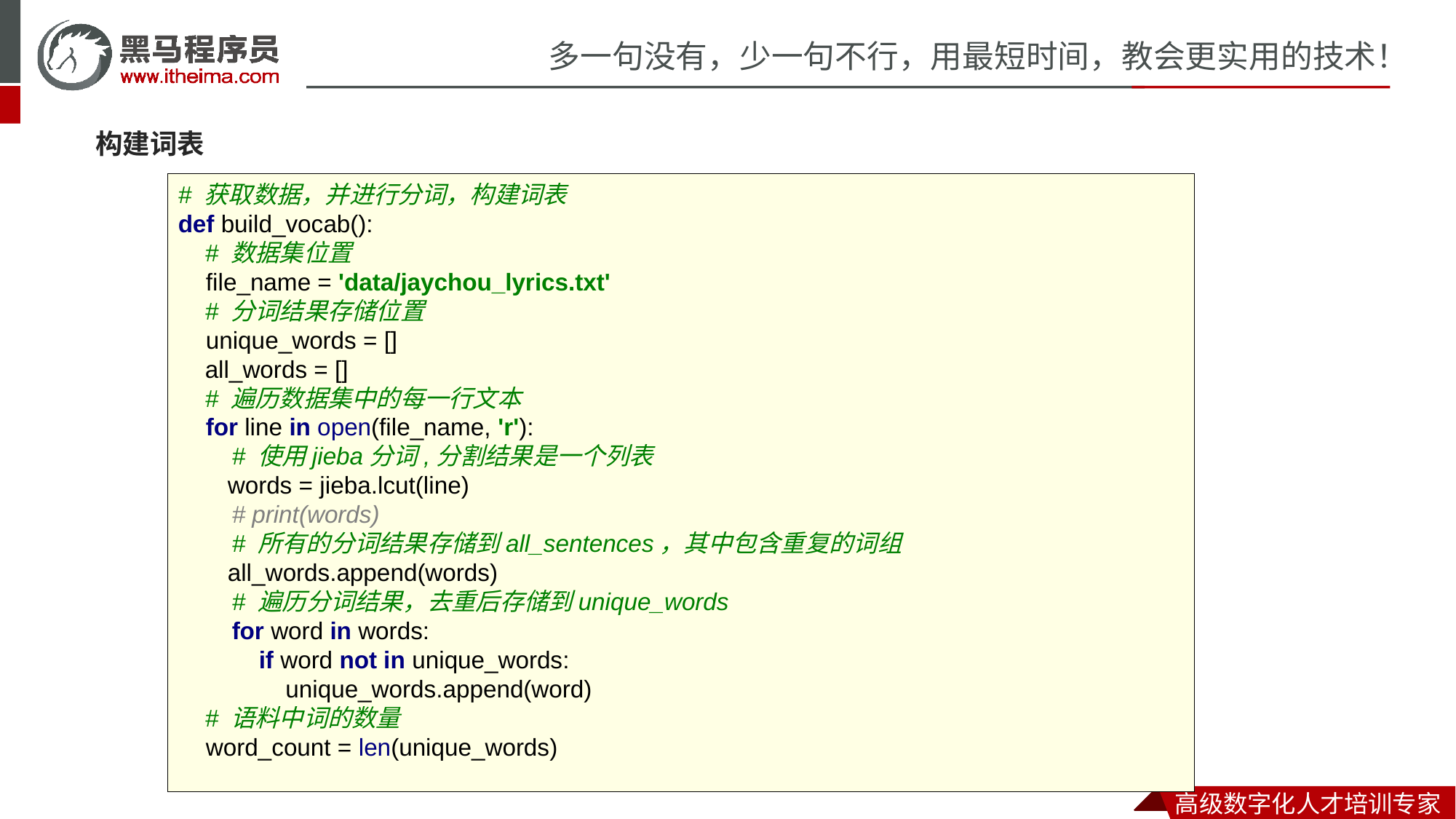

构建词表

# 获取数据，并进行分词，构建词表 def build_vocab(): # 数据集位置 file_name = 'data/jaychou_lyrics.txt' # 分词结果存储位置 unique_words = [] all_words = [] # 遍历数据集中的每一行文本 for line in open(file_name, 'r'): # 使用jieba分词,分割结果是一个列表 words = jieba.lcut(line) # print(words) # 所有的分词结果存储到all_sentences，其中包含重复的词组 all_words.append(words) # 遍历分词结果，去重后存储到unique_words for word in words: if word not in unique_words: unique_words.append(word) # 语料中词的数量 word_count = len(unique_words)